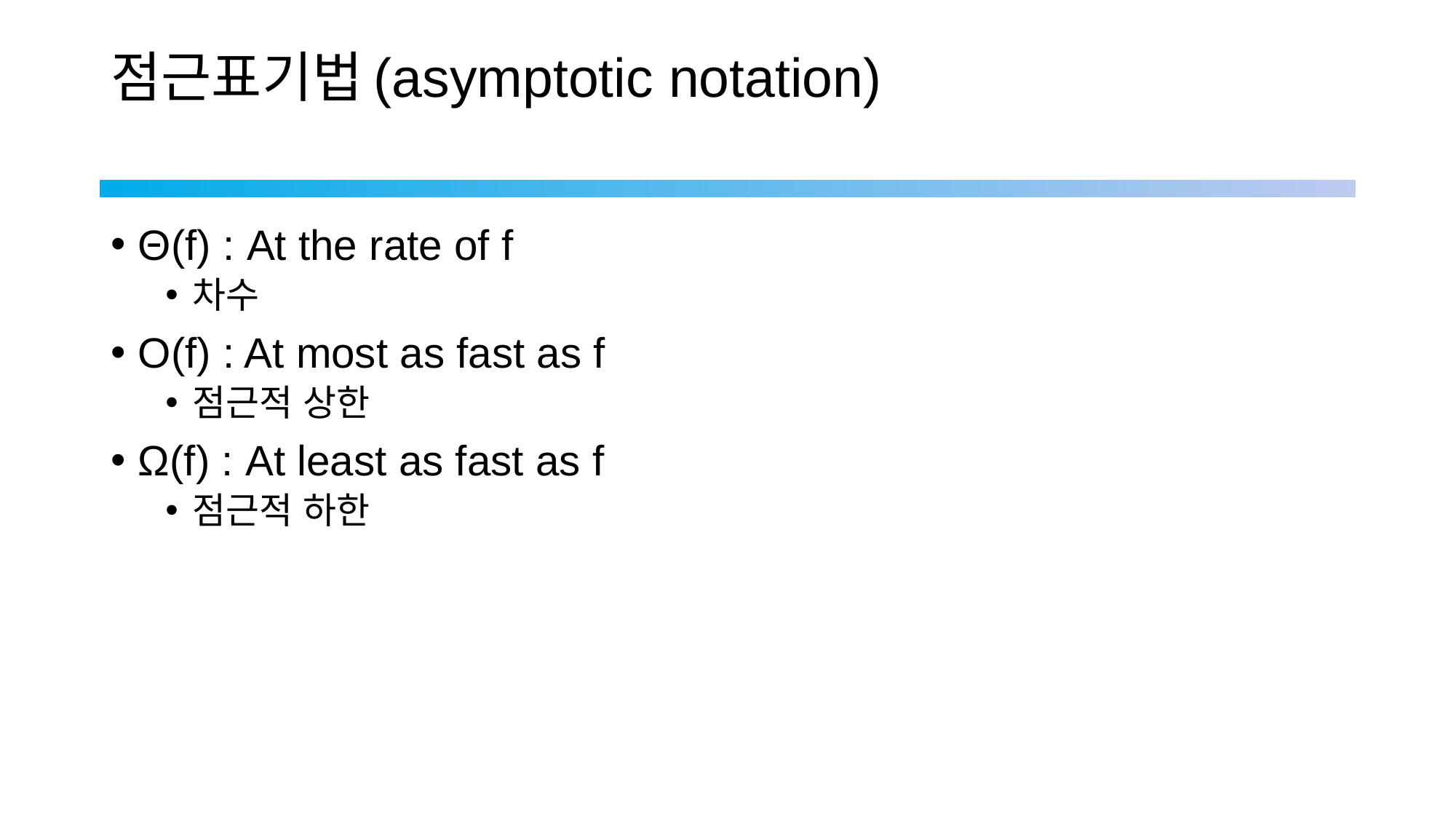

# 점근표기법(asymptotic notation)
Θ(f) : At the rate of f
차수
O(f) : At most as fast as f
점근적 상한
Ω(f) : At least as fast as f
점근적 하한